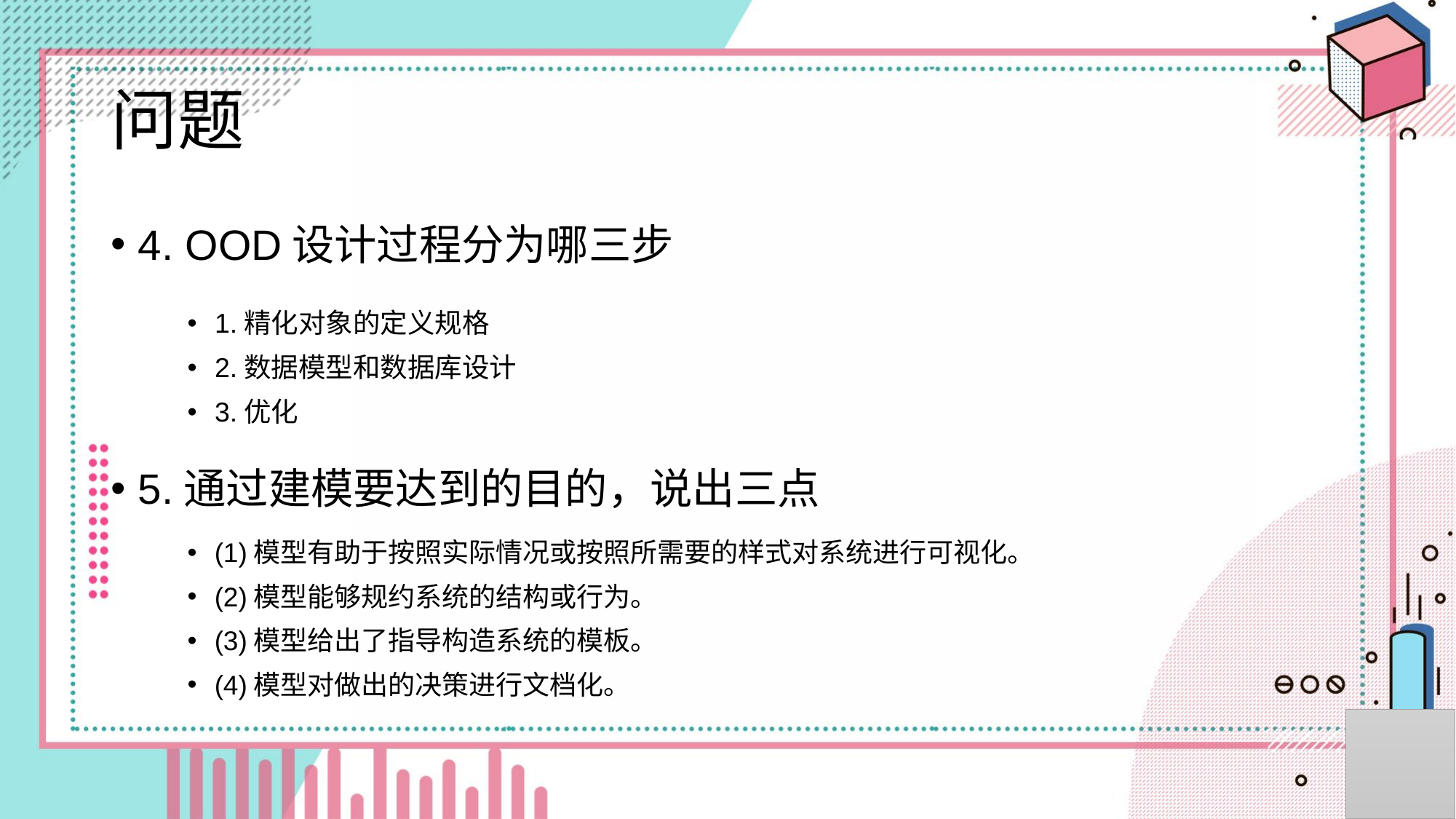

# 问题
4. OOD设计过程分为哪三步

5.通过建模要达到的目的，说出三点
1.精化对象的定义规格
2.数据模型和数据库设计
3.优化

(1)模型有助于按照实际情况或按照所需要的样式对系统进行可视化。
(2)模型能够规约系统的结构或行为。
(3)模型给出了指导构造系统的模板。
(4)模型对做出的决策进行文档化。